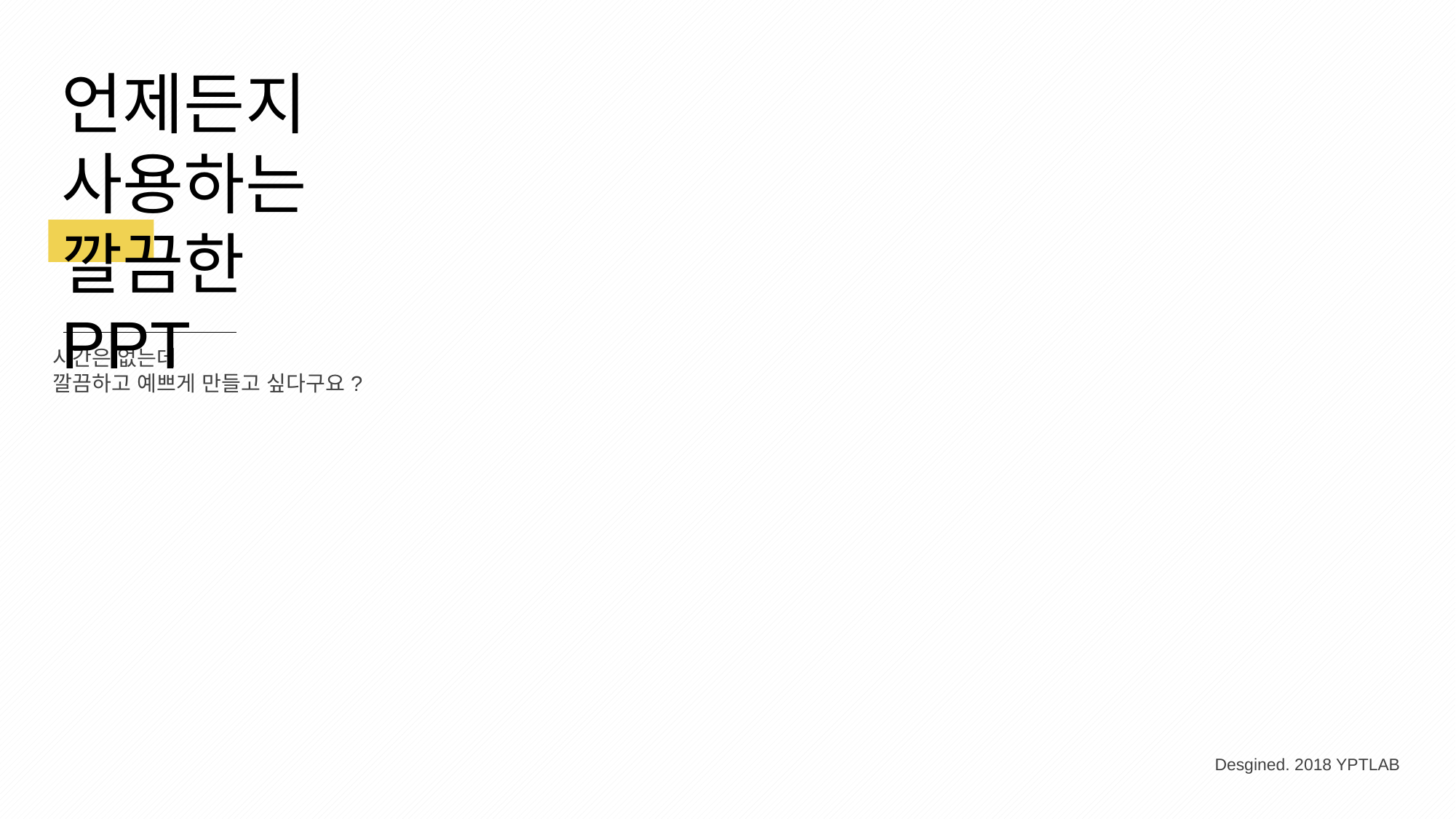

언제든지
사용하는
깔끔한PPT

시간은 없는데
깔끔하고 예쁘게 만들고 싶다구요?
Desgined. 2018 YPTLAB